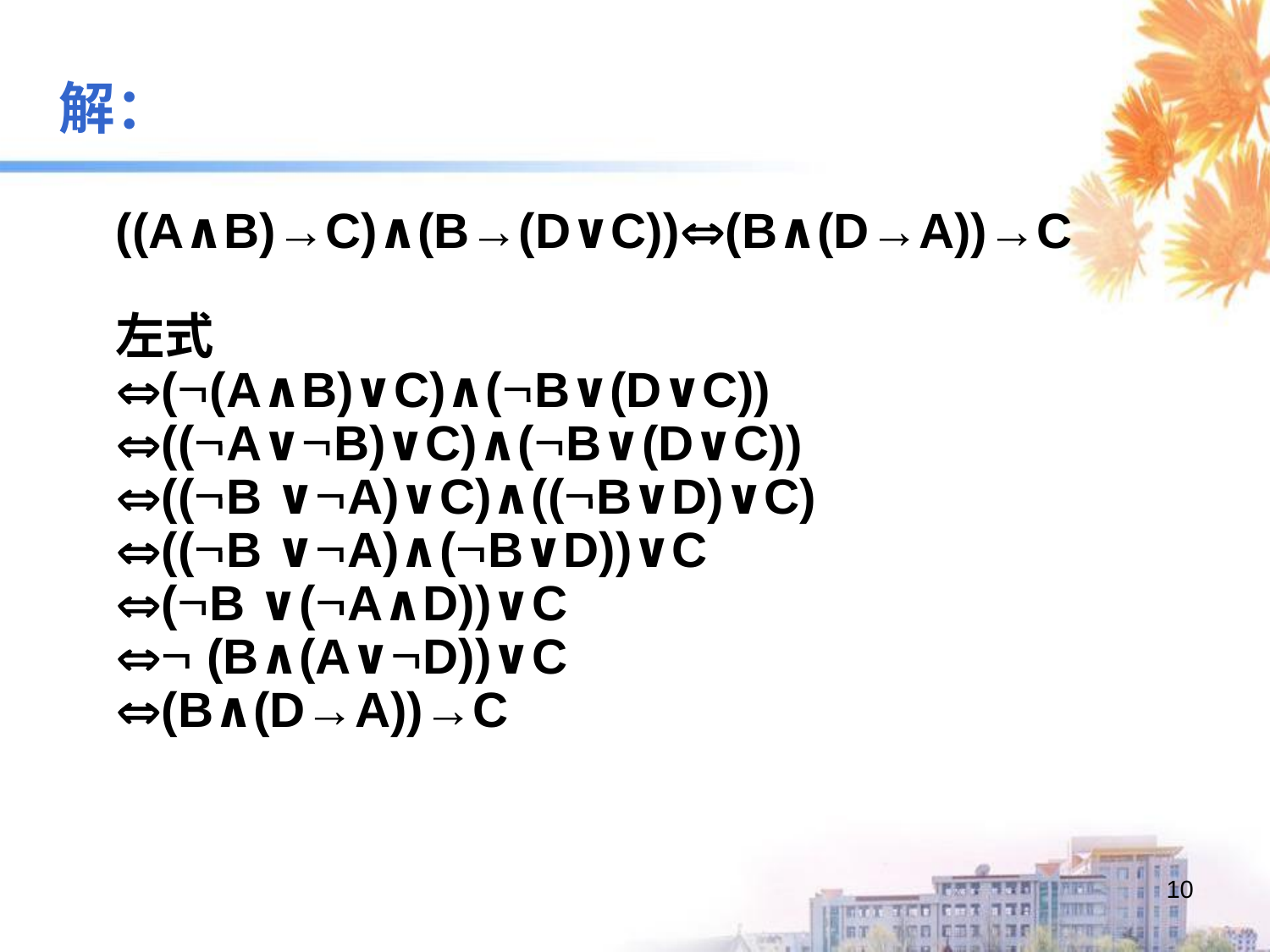

解：

((A∧B)→C)∧(B→(D∨C))⇔(B∧(D→A))→C

左式
⇔(¬(A∧B)∨C)∧(¬B∨(D∨C))
⇔((¬A∨¬B)∨C)∧(¬B∨(D∨C))
⇔((¬B ∨¬A)∨C)∧((¬B∨D)∨C)
⇔((¬B ∨¬A)∧(¬B∨D))∨C
⇔(¬B ∨(¬A∧D))∨C
⇔¬ (B∧(A∨¬D))∨C
⇔(B∧(D→A))→C
10